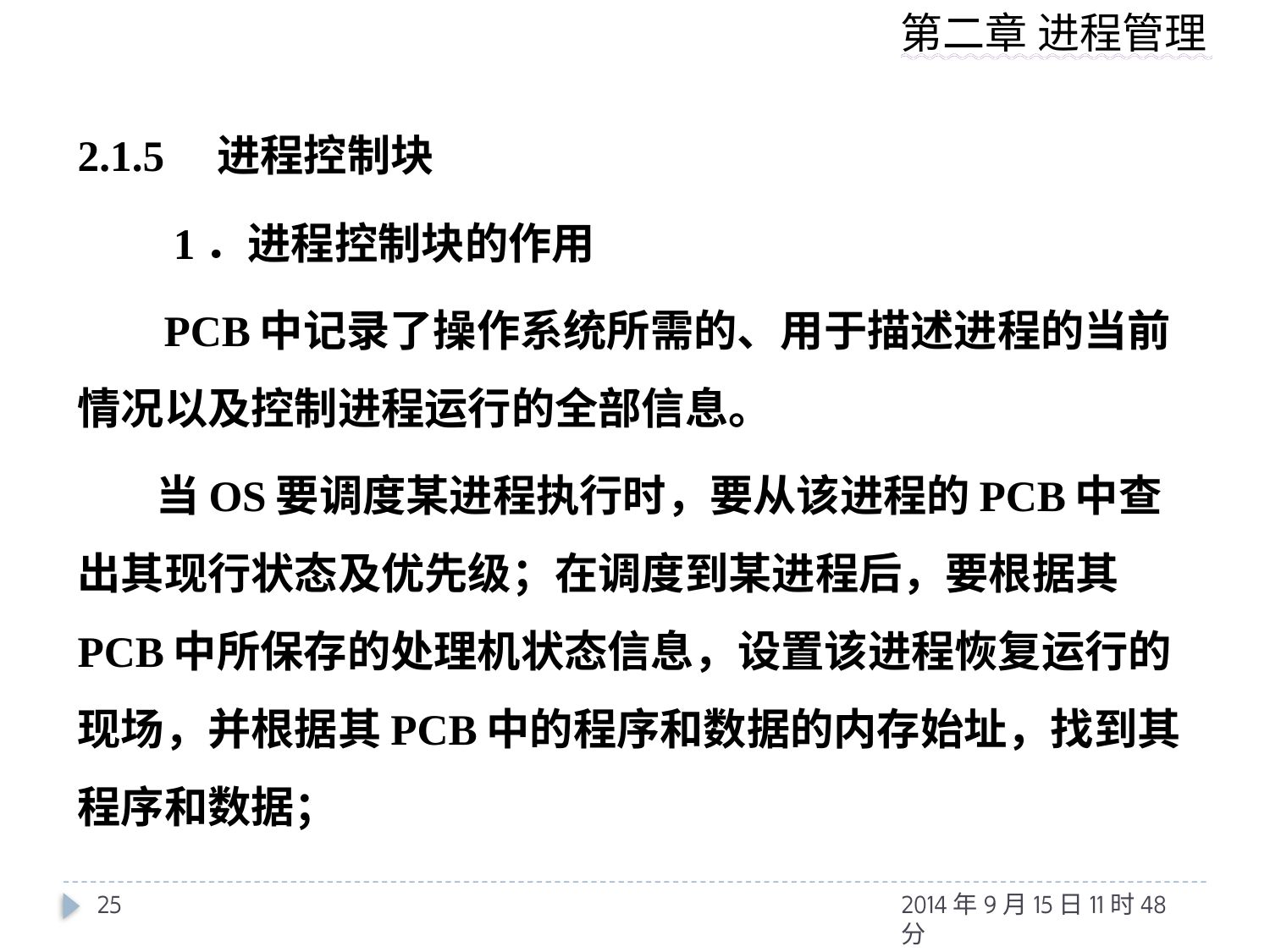

2.1.5　进程控制块
　　1．进程控制块的作用
        PCB中记录了操作系统所需的、用于描述进程的当前情况以及控制进程运行的全部信息。
       当OS要调度某进程执行时，要从该进程的PCB中查出其现行状态及优先级；在调度到某进程后，要根据其PCB中所保存的处理机状态信息，设置该进程恢复运行的现场，并根据其PCB中的程序和数据的内存始址，找到其程序和数据；
25
2014年9月15日11时48分